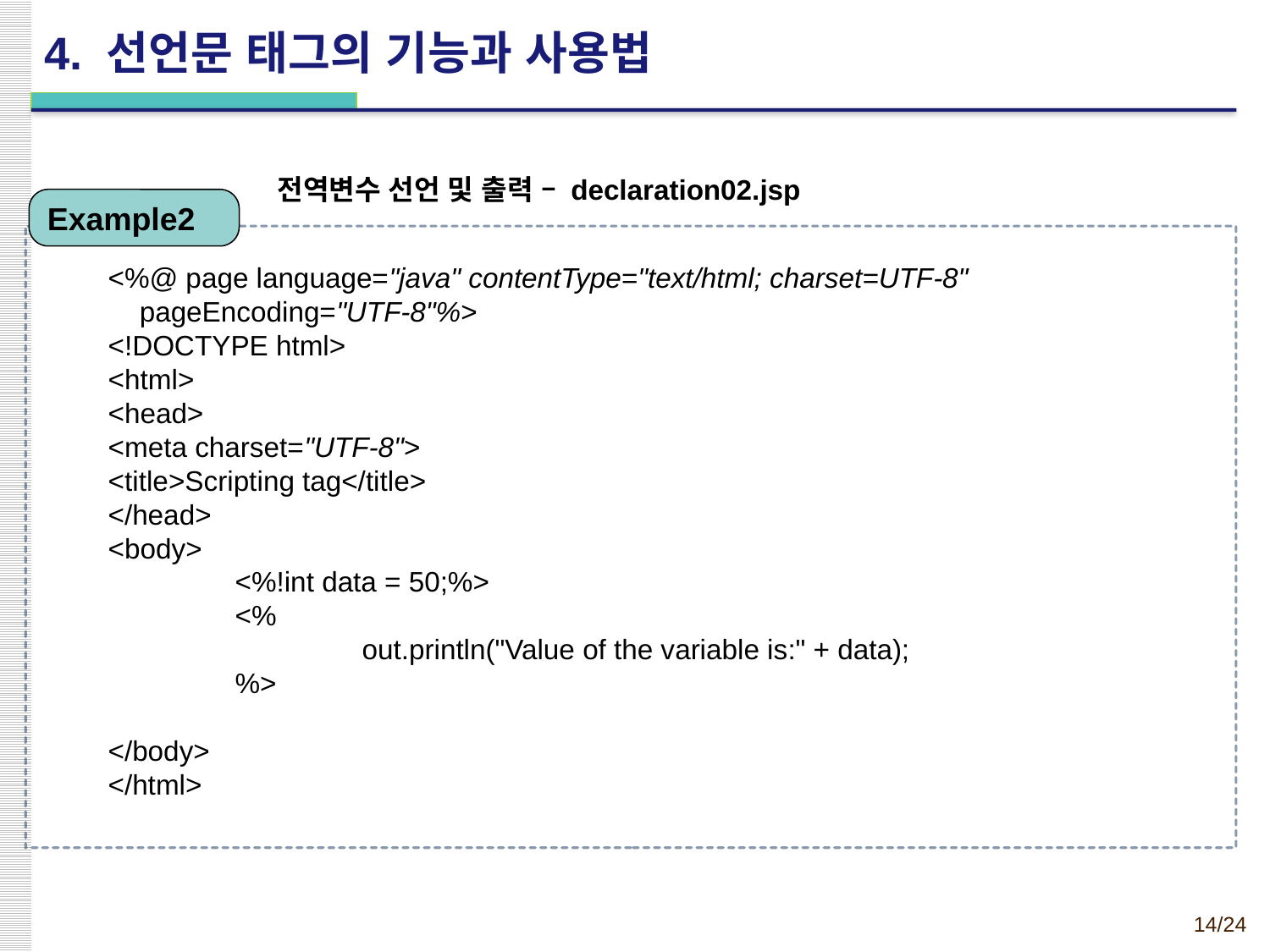

# 4. 선언문 태그의 기능과 사용법
전역변수 선언 및 출력 – declaration02.jsp
Example2

<%@ page language="java" contentType="text/html; charset=UTF-8"
    pageEncoding="UTF-8"%>
<!DOCTYPE html>
<html>
<head>
<meta charset="UTF-8">
<title>Scripting tag</title>
</head>
<body>
	<%!int data = 50;%>
	<%
		out.println("Value of the variable is:" + data);
	%>

</body>
</html>